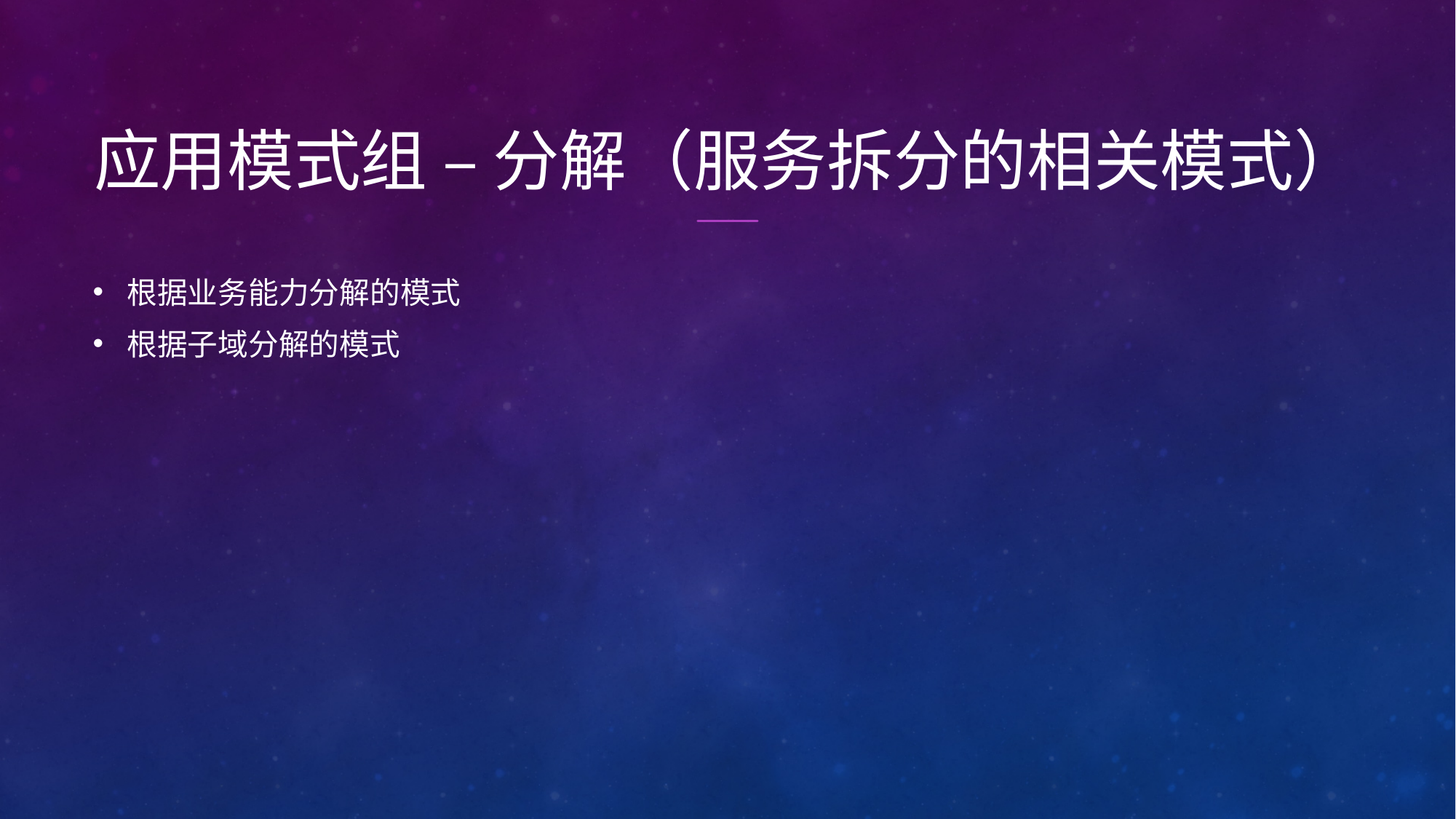

# 应用模式组 – 分解（服务拆分的相关模式）
根据业务能力分解的模式
根据子域分解的模式